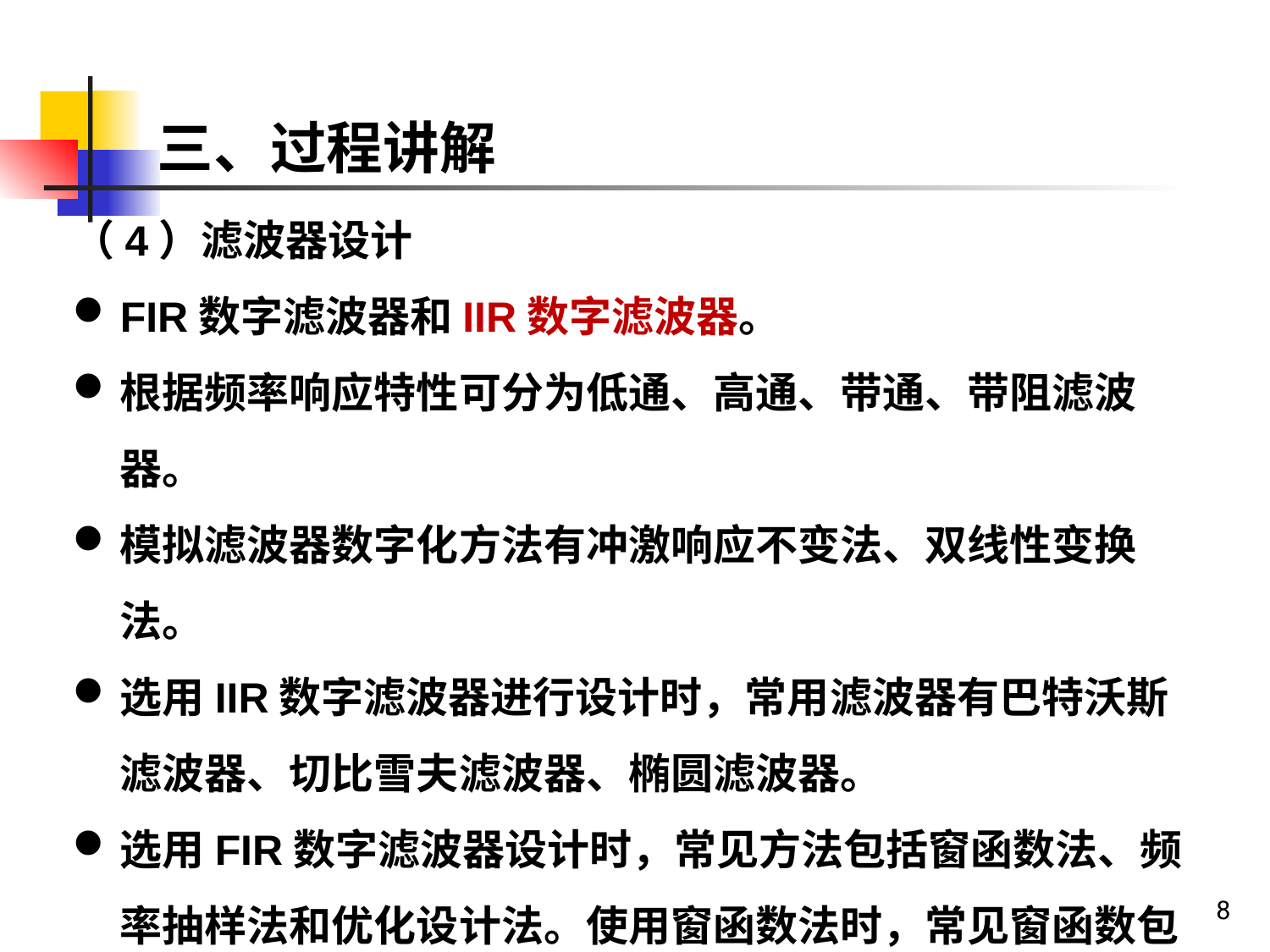

三、过程讲解
（4）滤波器设计
FIR数字滤波器和IIR数字滤波器。
根据频率响应特性可分为低通、高通、带通、带阻滤波器。
模拟滤波器数字化方法有冲激响应不变法、双线性变换法。
选用IIR数字滤波器进行设计时，常用滤波器有巴特沃斯滤波器、切比雪夫滤波器、椭圆滤波器。
选用FIR数字滤波器设计时，常见方法包括窗函数法、频率抽样法和优化设计法。使用窗函数法时，常见窗函数包括矩形窗、汉宁窗、海明窗、高斯窗、布莱克曼窗、平顶窗。
8
8